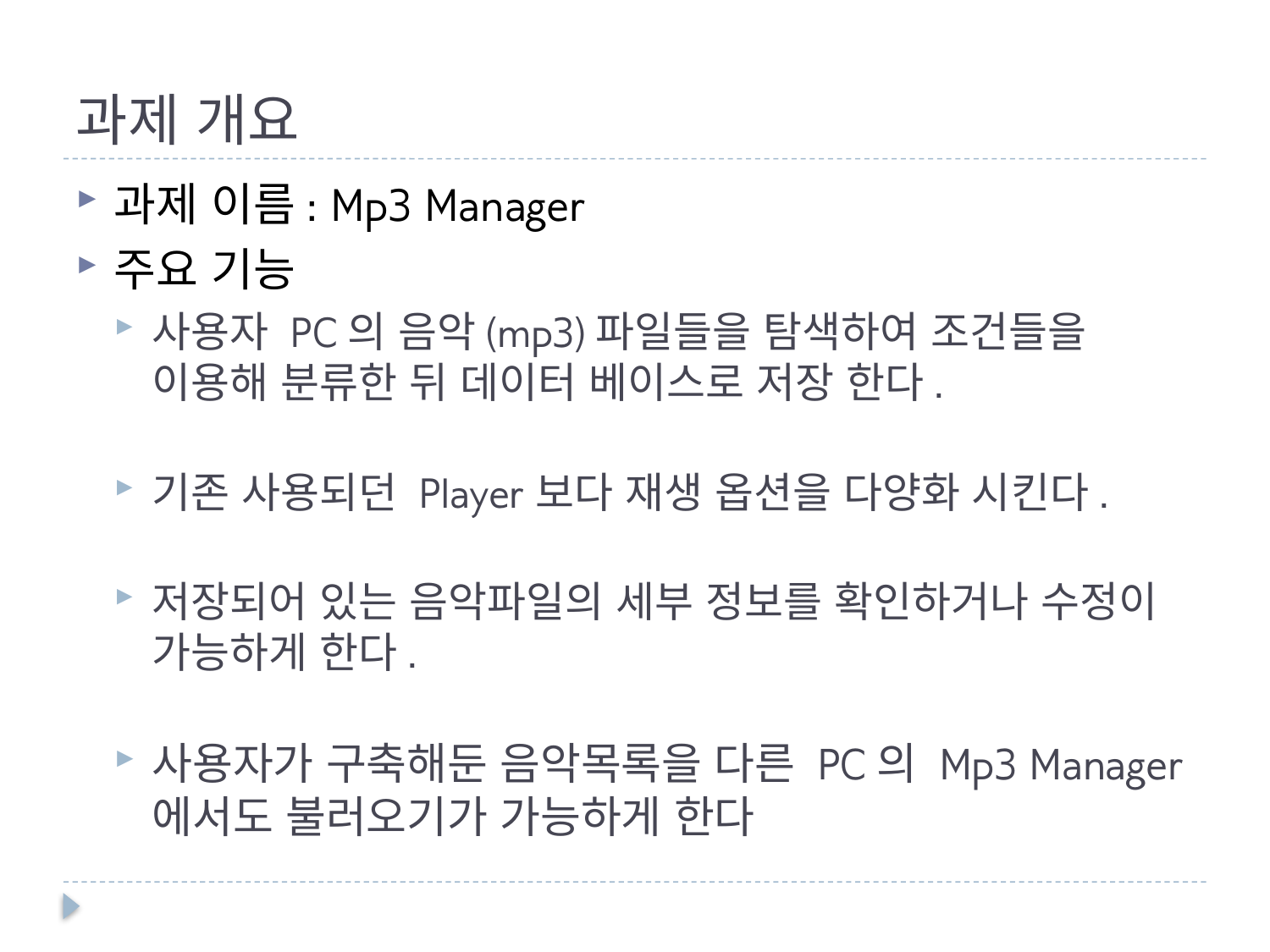

# 과제 개요
과제 이름: Mp3 Manager
주요 기능
사용자 PC의 음악(mp3)파일들을 탐색하여 조건들을 이용해 분류한 뒤 데이터 베이스로 저장 한다.

기존 사용되던 Player보다 재생 옵션을 다양화 시킨다.

저장되어 있는 음악파일의 세부 정보를 확인하거나 수정이 가능하게 한다.

사용자가 구축해둔 음악목록을 다른 PC의 Mp3 Manager에서도 불러오기가 가능하게 한다